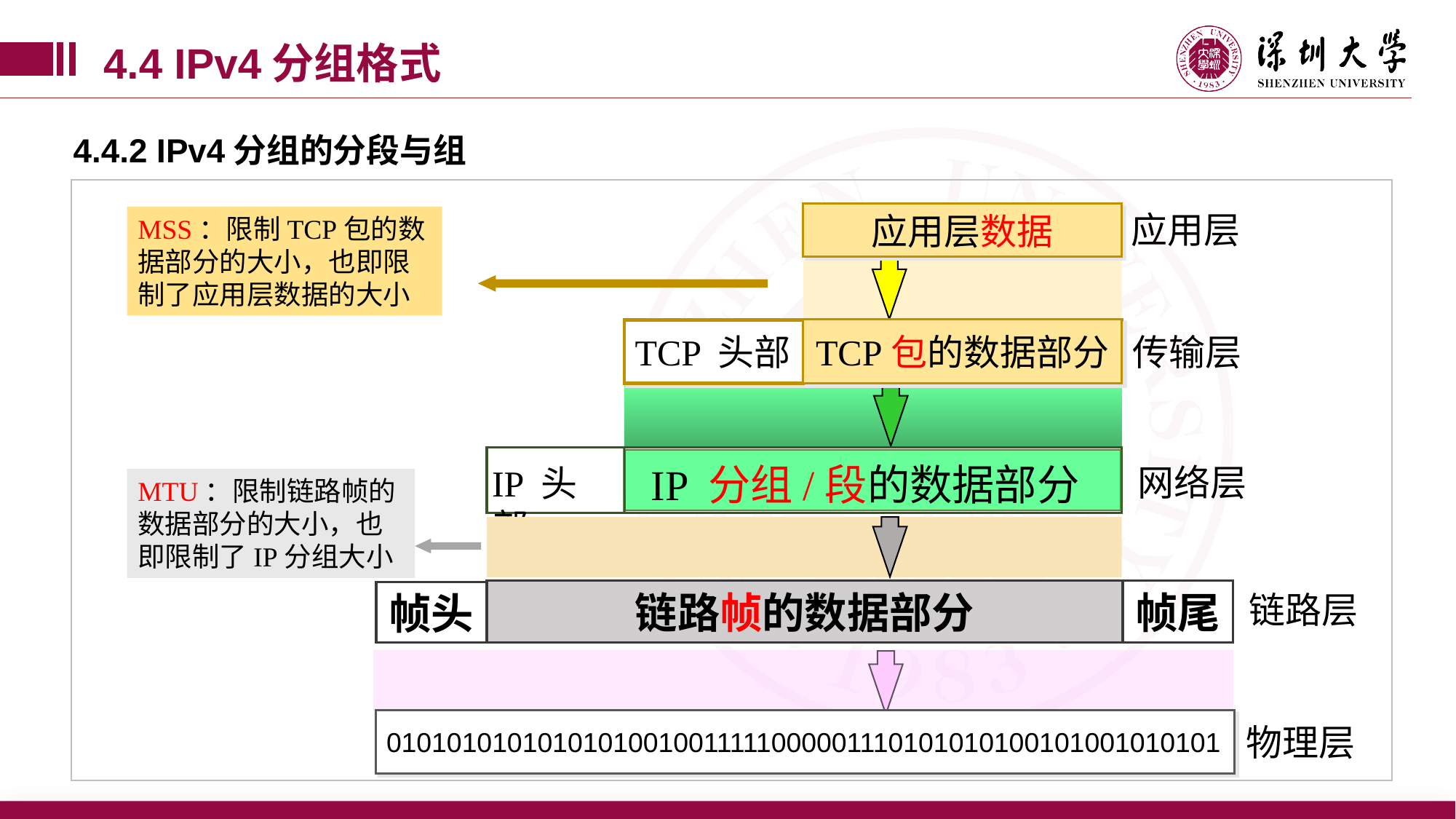

4.4 IPv4分组格式

4.4.2 IPv4分组的分段与组

应用层
应用层数据
MSS：限制TCP包的数据部分的大小，也即限制了应用层数据的大小

TCP包的数据部分

TCP 头部
传输层

            IP 分组/段的数据部分
网络层
IP 头部
MTU：限制链路帧的数据部分的大小，也即限制了IP分组大小

链路帧的数据部分
帧尾
帧头
链路层

01010101010101010010011111000001110101010100101001010101
物理层